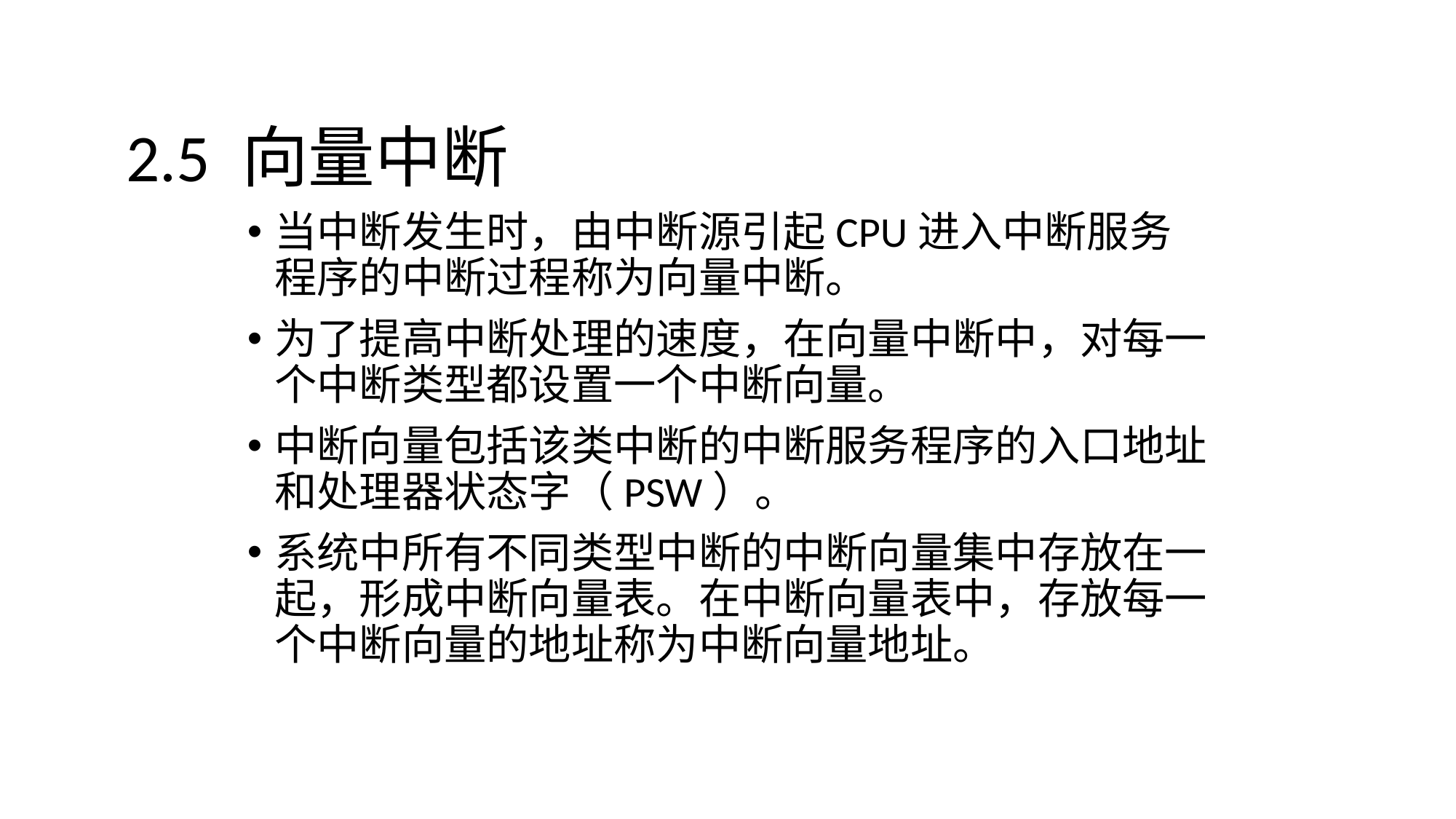

# 2.5 向量中断
当中断发生时，由中断源引起CPU进入中断服务程序的中断过程称为向量中断。
为了提高中断处理的速度，在向量中断中，对每一个中断类型都设置一个中断向量。
中断向量包括该类中断的中断服务程序的入口地址和处理器状态字（PSW）。
系统中所有不同类型中断的中断向量集中存放在一起，形成中断向量表。在中断向量表中，存放每一个中断向量的地址称为中断向量地址。
1